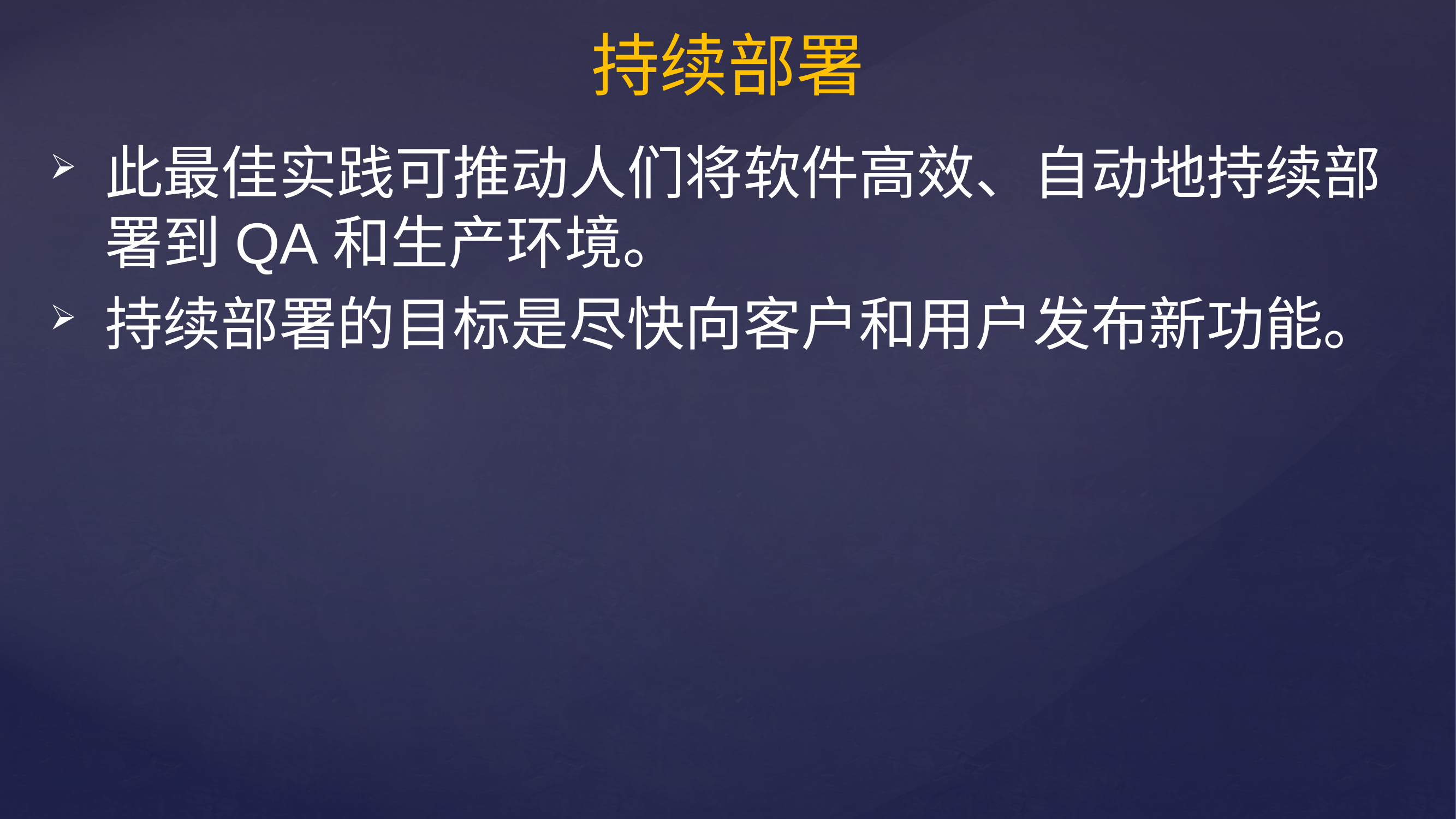

# 持续部署
此最佳实践可推动人们将软件高效、自动地持续部署到QA和生产环境。
持续部署的目标是尽快向客户和用户发布新功能。